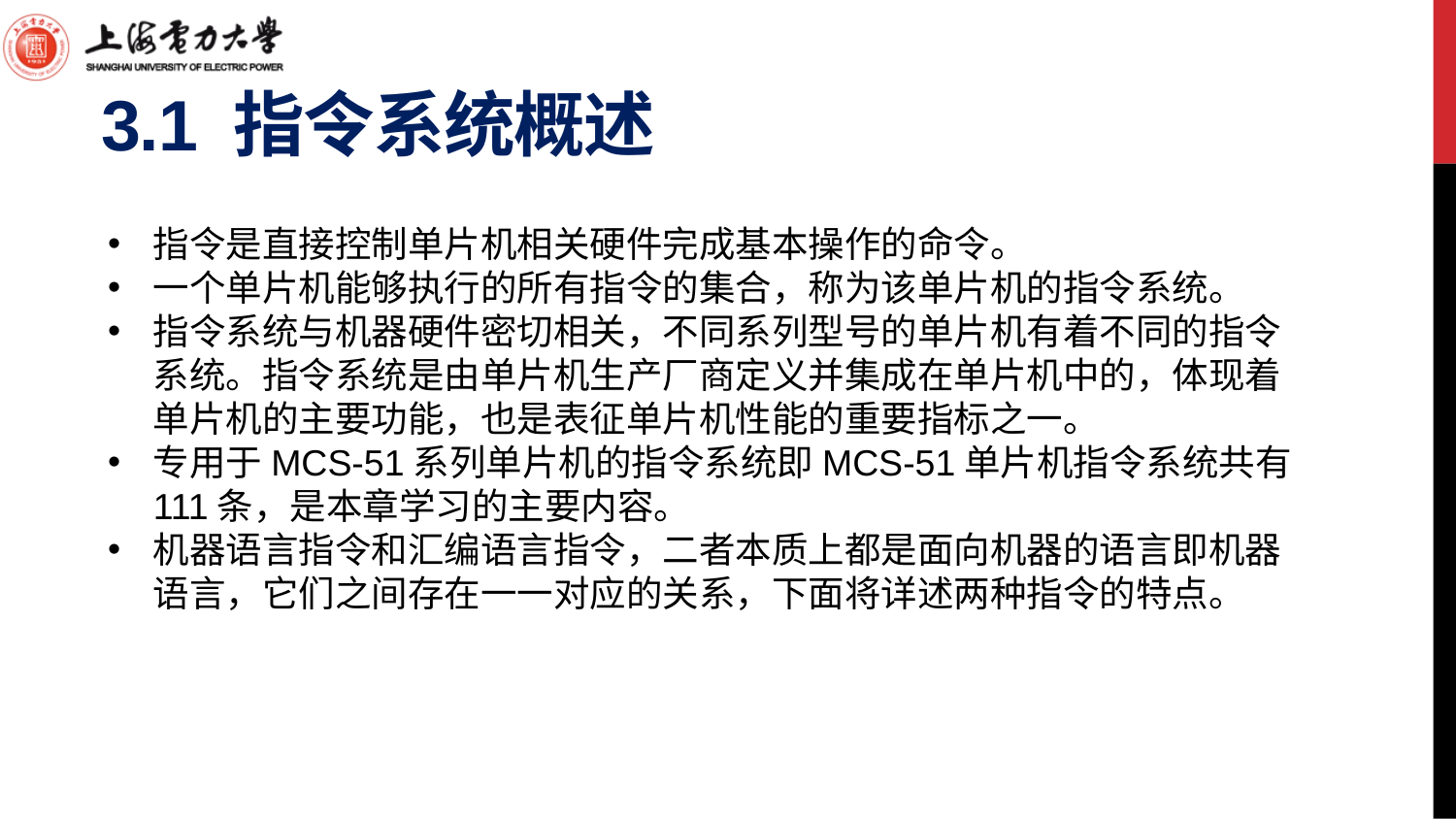

# 3.1 指令系统概述
指令是直接控制单片机相关硬件完成基本操作的命令。
一个单片机能够执行的所有指令的集合，称为该单片机的指令系统。
指令系统与机器硬件密切相关，不同系列型号的单片机有着不同的指令系统。指令系统是由单片机生产厂商定义并集成在单片机中的，体现着单片机的主要功能，也是表征单片机性能的重要指标之一。
专用于MCS-51系列单片机的指令系统即MCS-51单片机指令系统共有111条，是本章学习的主要内容。
机器语言指令和汇编语言指令，二者本质上都是面向机器的语言即机器语言，它们之间存在一一对应的关系，下面将详述两种指令的特点。